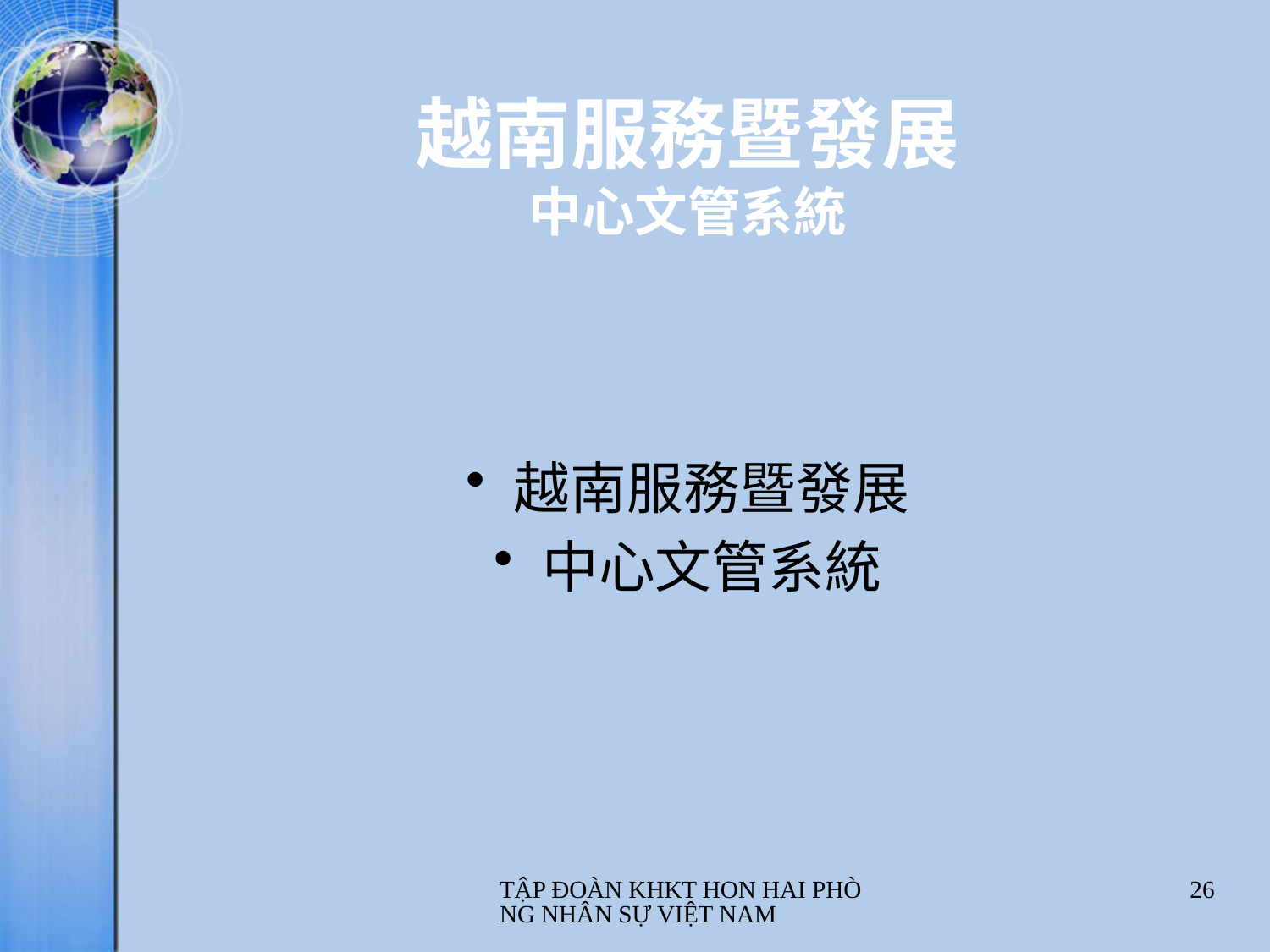

# 越南服務暨發展 中心文管系統
越南服務暨發展
中心文管系統
TẬP ĐOÀN KHKT HON HAI PHÒNG NHÂN SỰ VIỆT NAM
26